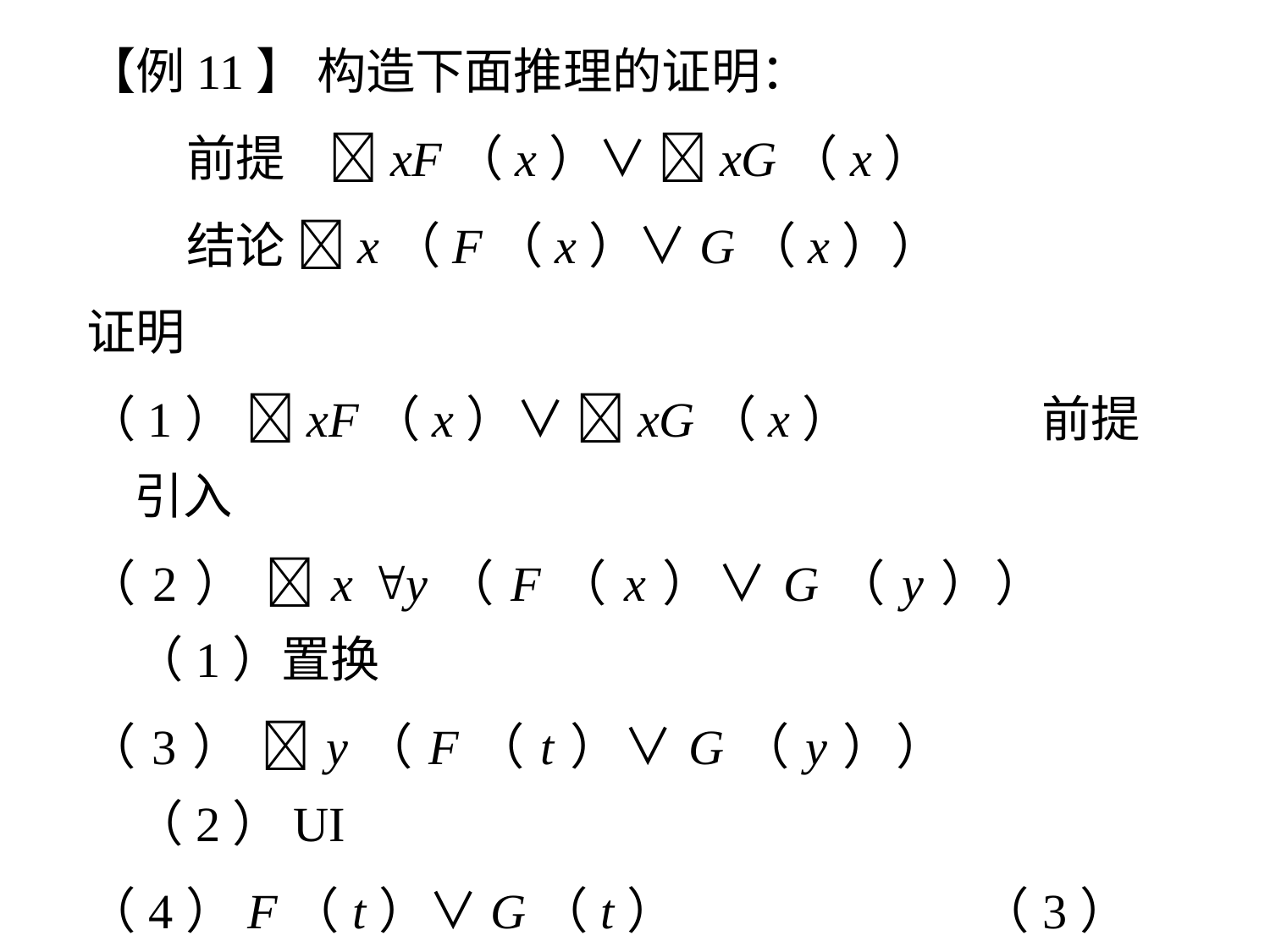

【例11】 构造下面推理的证明：
        前提    ∀xF（x）∨ ∀xG（x）
        结论 ∀x（F（x）∨G（x））
证明
（1） ∀xF（x）∨ ∀xG（x）                 前提引入
（2） ∀x ∀y（F（x）∨G（y））       （1）置换
（3） ∀y（F（t）∨G（y））              （2）UI
（4）F（t）∨G（t）                          （3）UI
（5） ∀x（F（x）∨G（x））              （4）UG